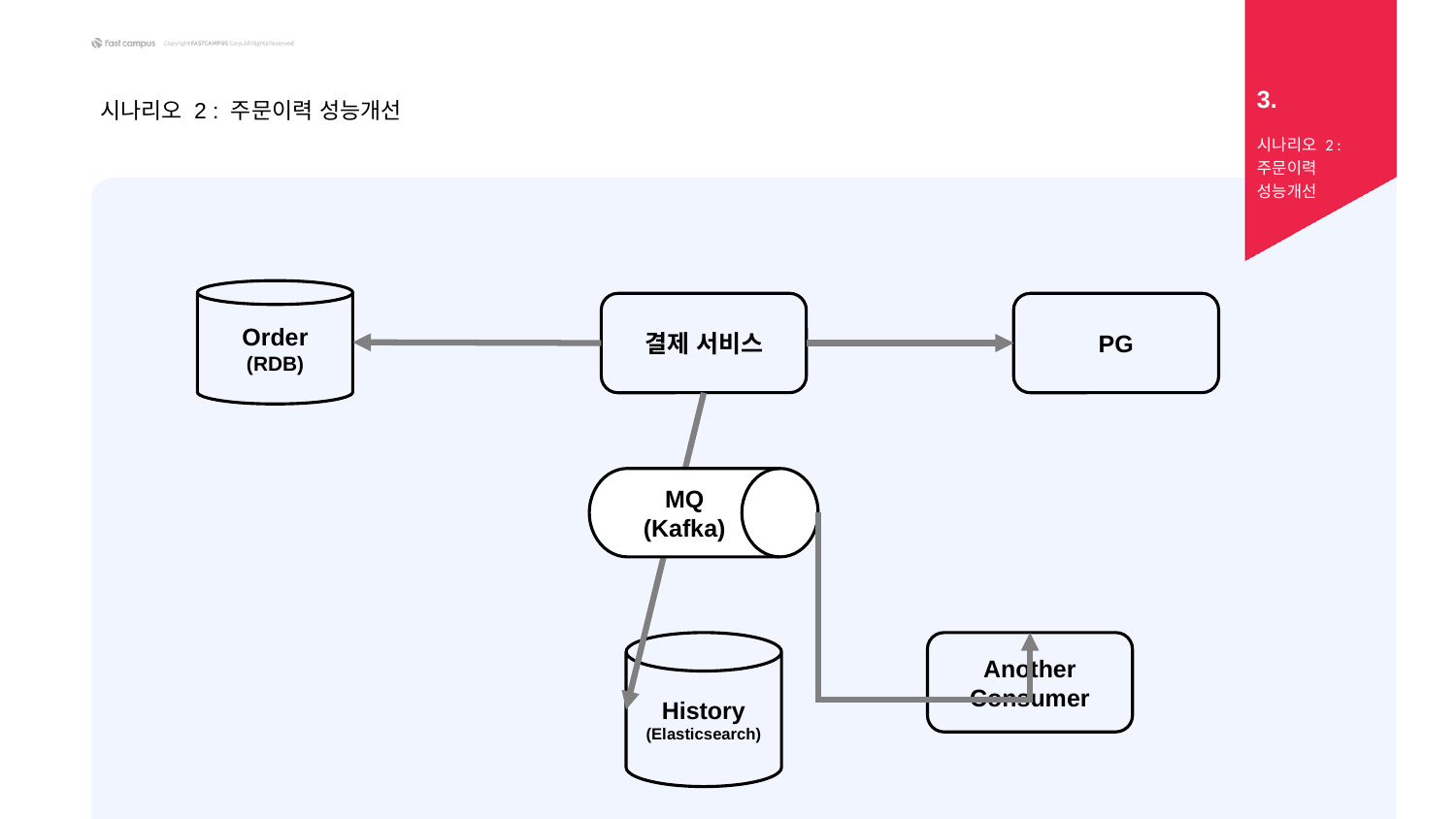

3.
# 시나리오 2 : 주문이력 성능개선
시나리오 2 :
주문이력
성능개선
Order
(RDB)
PG
결제 서비스
MQ
(Kafka)
History
(Elasticsearch)
Another
Consumer